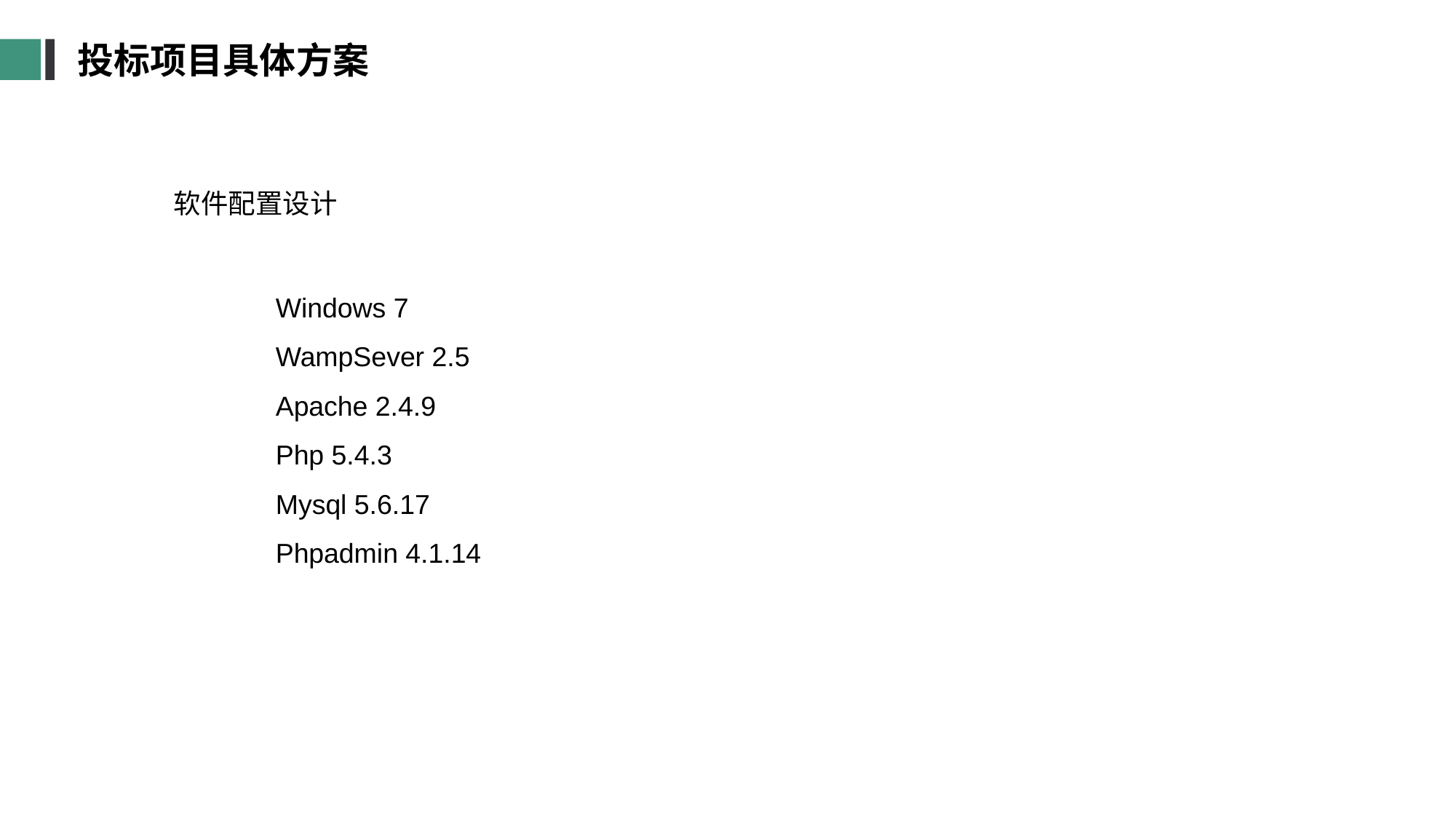

投标项目具体方案

软件配置设计
Windows 7
WampSever 2.5
Apache 2.4.9
Php 5.4.3
Mysql 5.6.17
Phpadmin 4.1.14